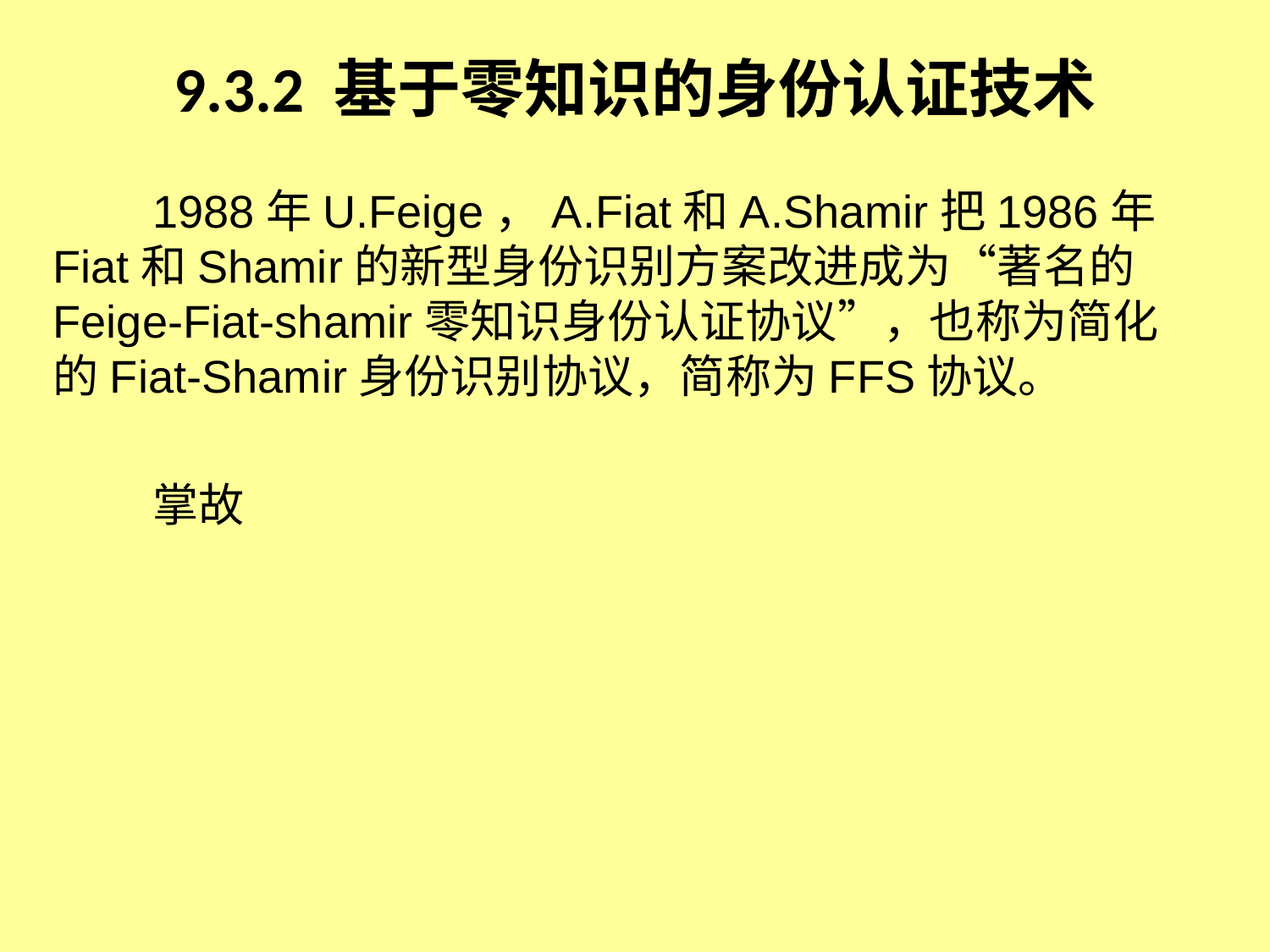

# 9.3.2 基于零知识的身份认证技术
1988年U.Feige，A.Fiat和A.Shamir把1986年Fiat和Shamir的新型身份识别方案改进成为“著名的Feige-Fiat-shamir零知识身份认证协议”，也称为简化的Fiat-Shamir身份识别协议，简称为FFS协议。

掌故